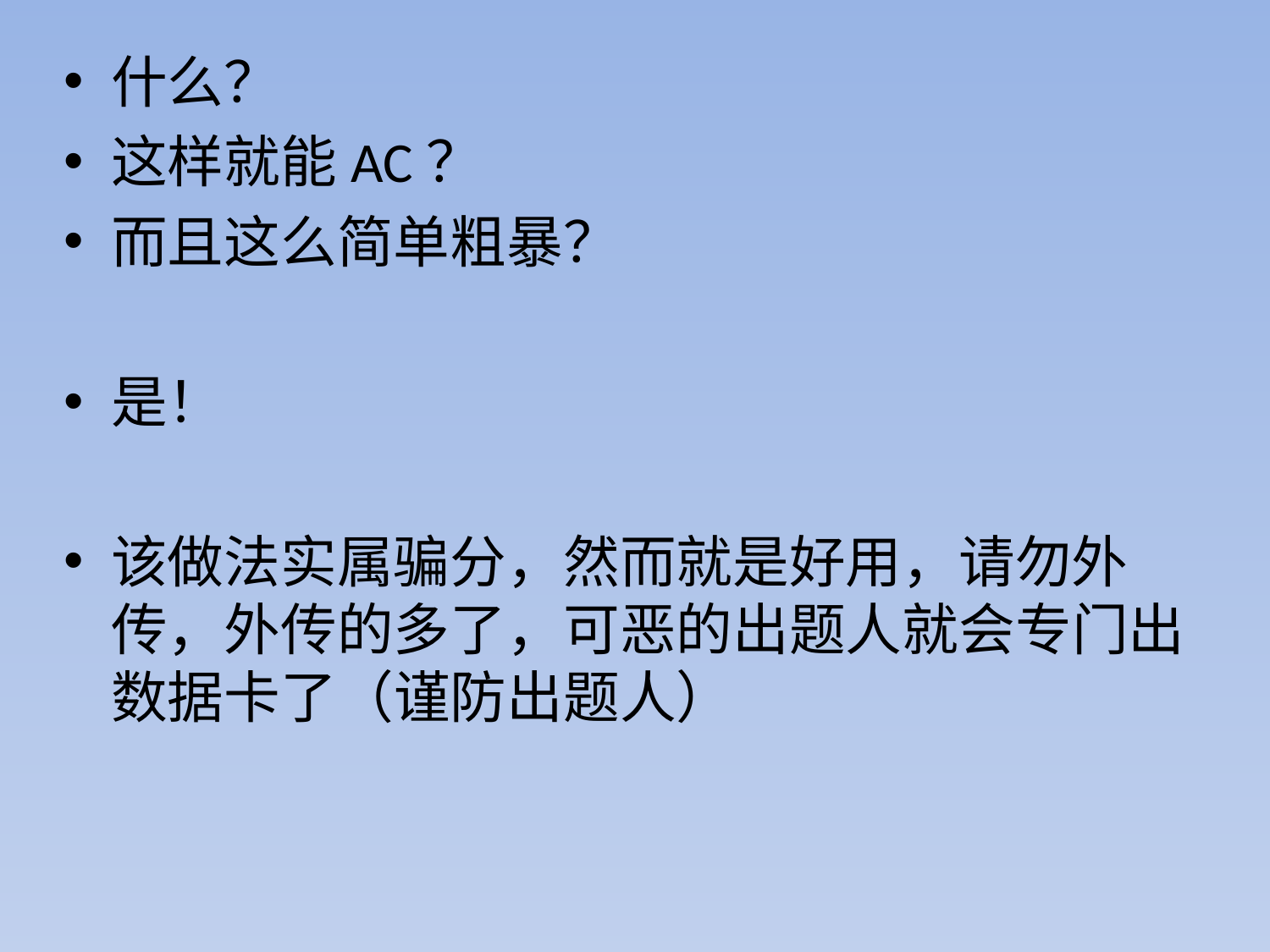

什么？
这样就能AC？
而且这么简单粗暴？

是！

该做法实属骗分，然而就是好用，请勿外传，外传的多了，可恶的出题人就会专门出数据卡了（谨防出题人）